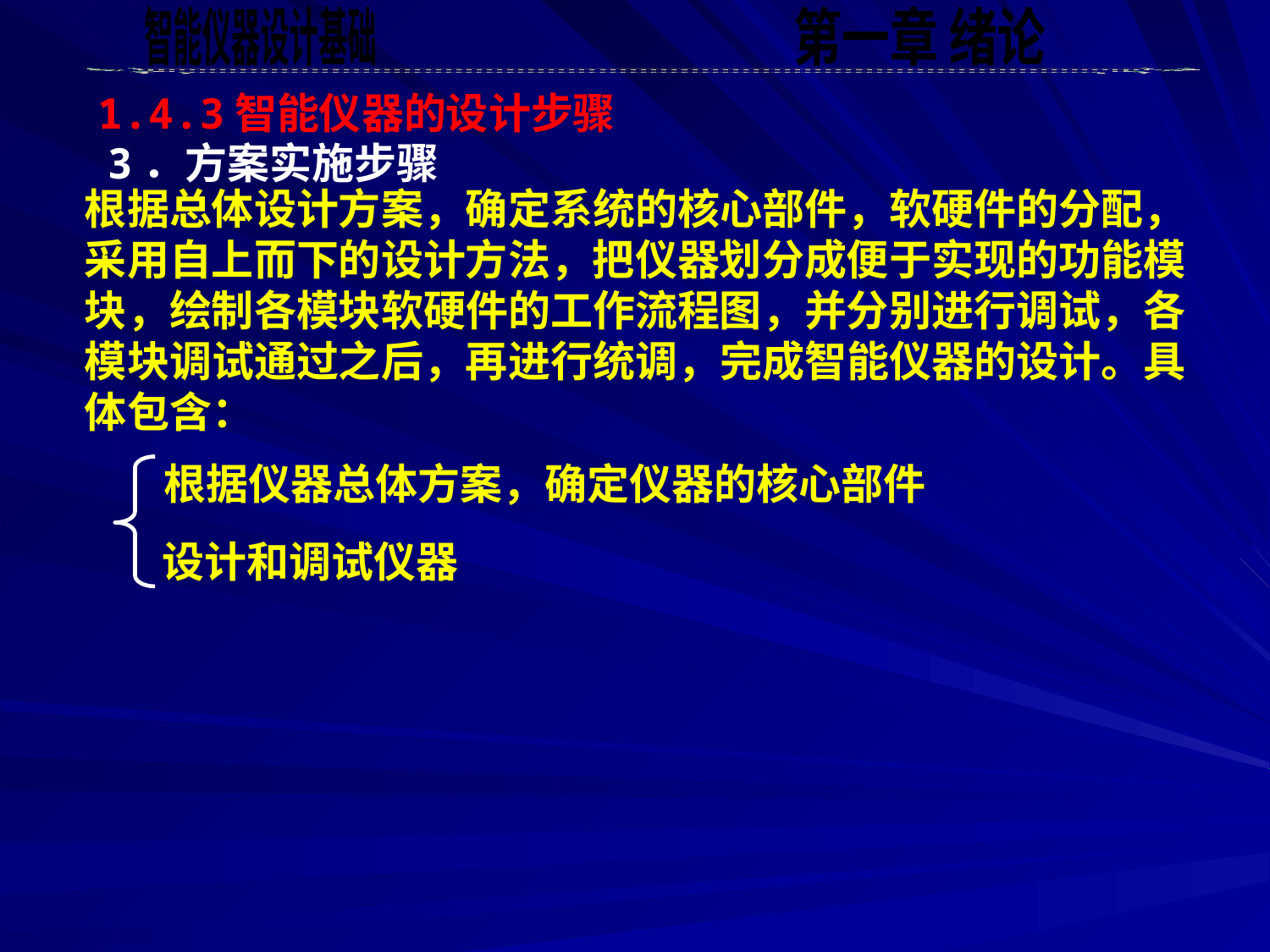

1.4.3智能仪器的设计步骤
3．方案实施步骤
根据总体设计方案，确定系统的核心部件，软硬件的分配，采用自上而下的设计方法，把仪器划分成便于实现的功能模块，绘制各模块软硬件的工作流程图，并分别进行调试，各模块调试通过之后，再进行统调，完成智能仪器的设计。具体包含：
 根据仪器总体方案，确定仪器的核心部件

 设计和调试仪器